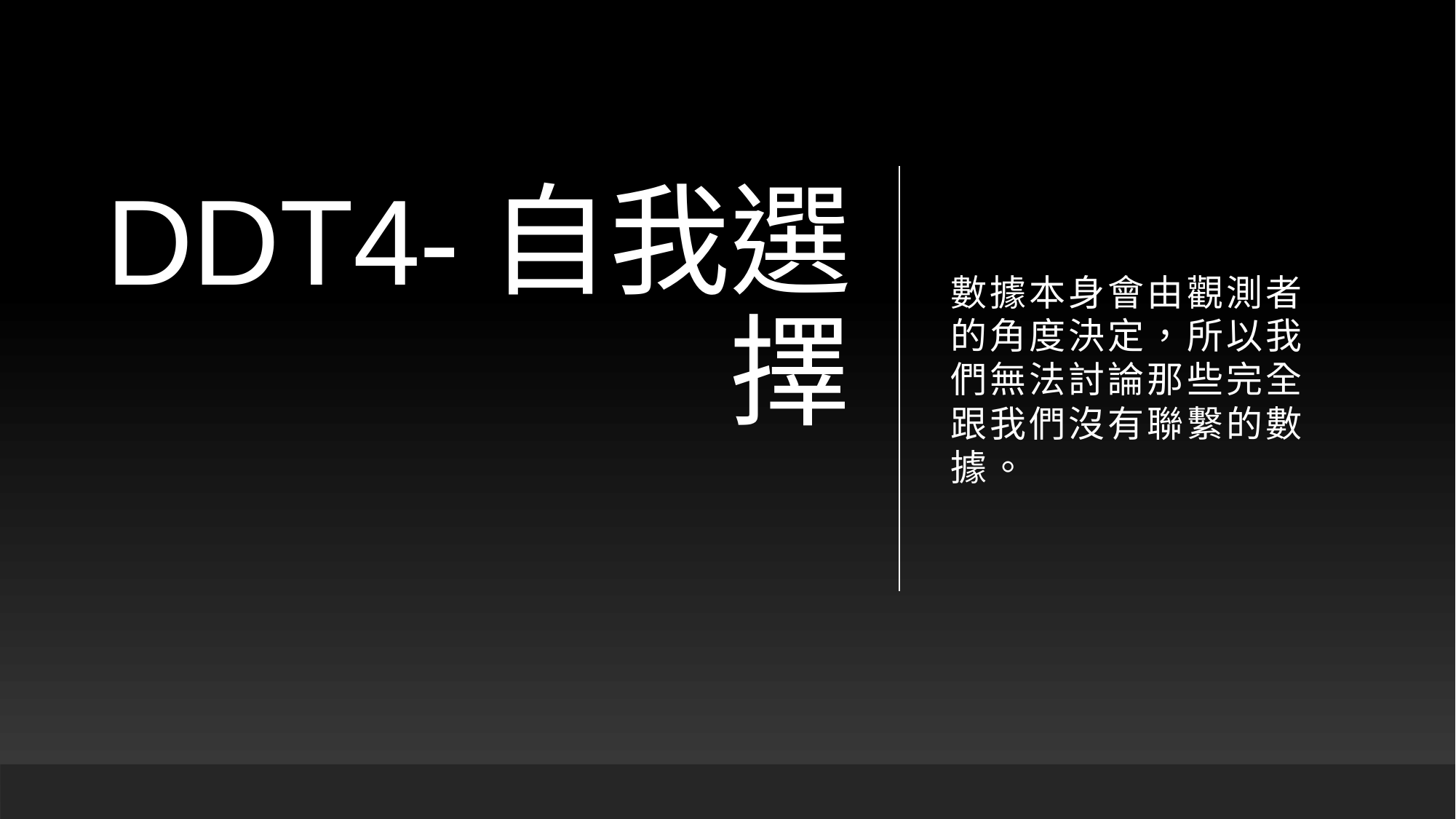

# DDT4-自我選擇

數據本身會由觀測者的角度決定，所以我們無法討論那些完全跟我們沒有聯繫的數據。